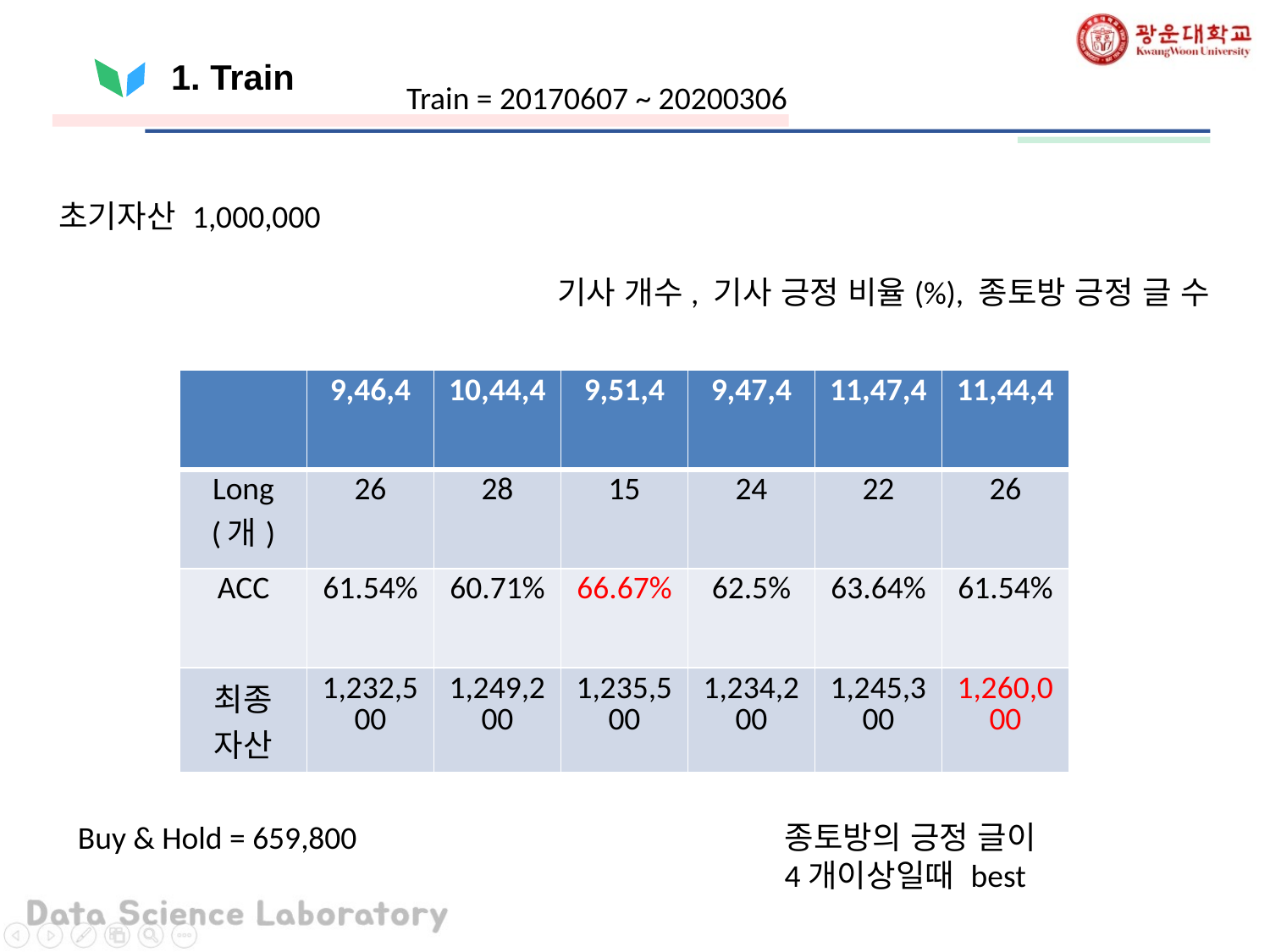

# 1. Train
Train = 20170607 ~ 20200306
초기자산 1,000,000
기사 개수, 기사 긍정 비율(%), 종토방 긍정 글 수
|  | 9,46,4 | 10,44,4 | 9,51,4 | 9,47,4 | 11,47,4 | 11,44,4 |
| --- | --- | --- | --- | --- | --- | --- |
| Long (개) | 26 | 28 | 15 | 24 | 22 | 26 |
| ACC | 61.54% | 60.71% | 66.67% | 62.5% | 63.64% | 61.54% |
| 최종 자산 | 1,232,500 | 1,249,200 | 1,235,500 | 1,234,200 | 1,245,300 | 1,260,000 |
Buy & Hold = 659,800
종토방의 긍정 글이
4개이상일때 best